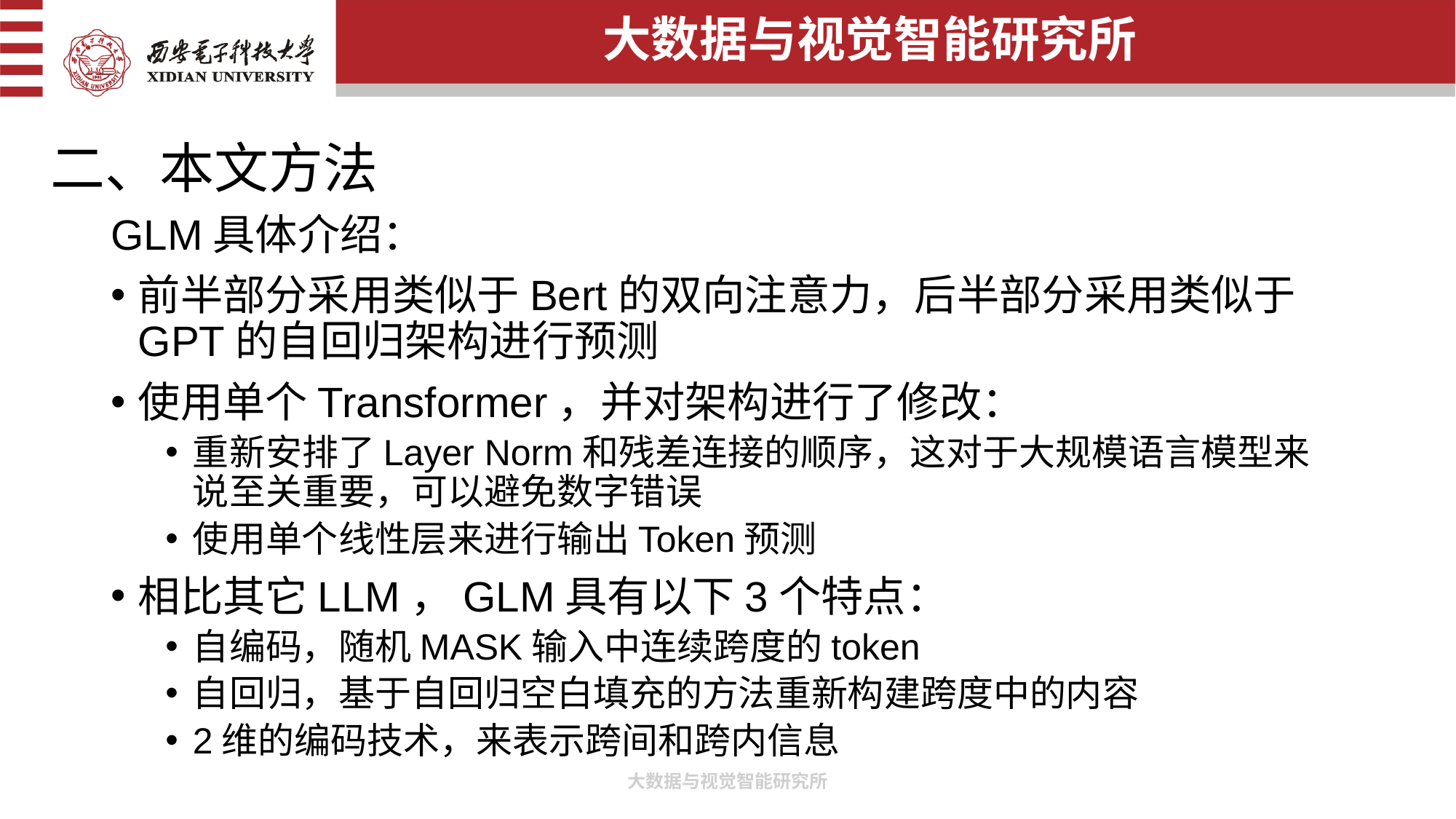

# 二、本文方法
GLM具体介绍：
前半部分采用类似于Bert的双向注意力，后半部分采用类似于GPT的自回归架构进行预测
使用单个Transformer，并对架构进行了修改：
重新安排了Layer Norm和残差连接的顺序，这对于大规模语言模型来说至关重要，可以避免数字错误
使用单个线性层来进行输出Token预测
相比其它LLM，GLM具有以下3个特点：
自编码，随机MASK输入中连续跨度的token
自回归，基于自回归空白填充的方法重新构建跨度中的内容
2维的编码技术，来表示跨间和跨内信息

大数据与视觉智能研究所
9